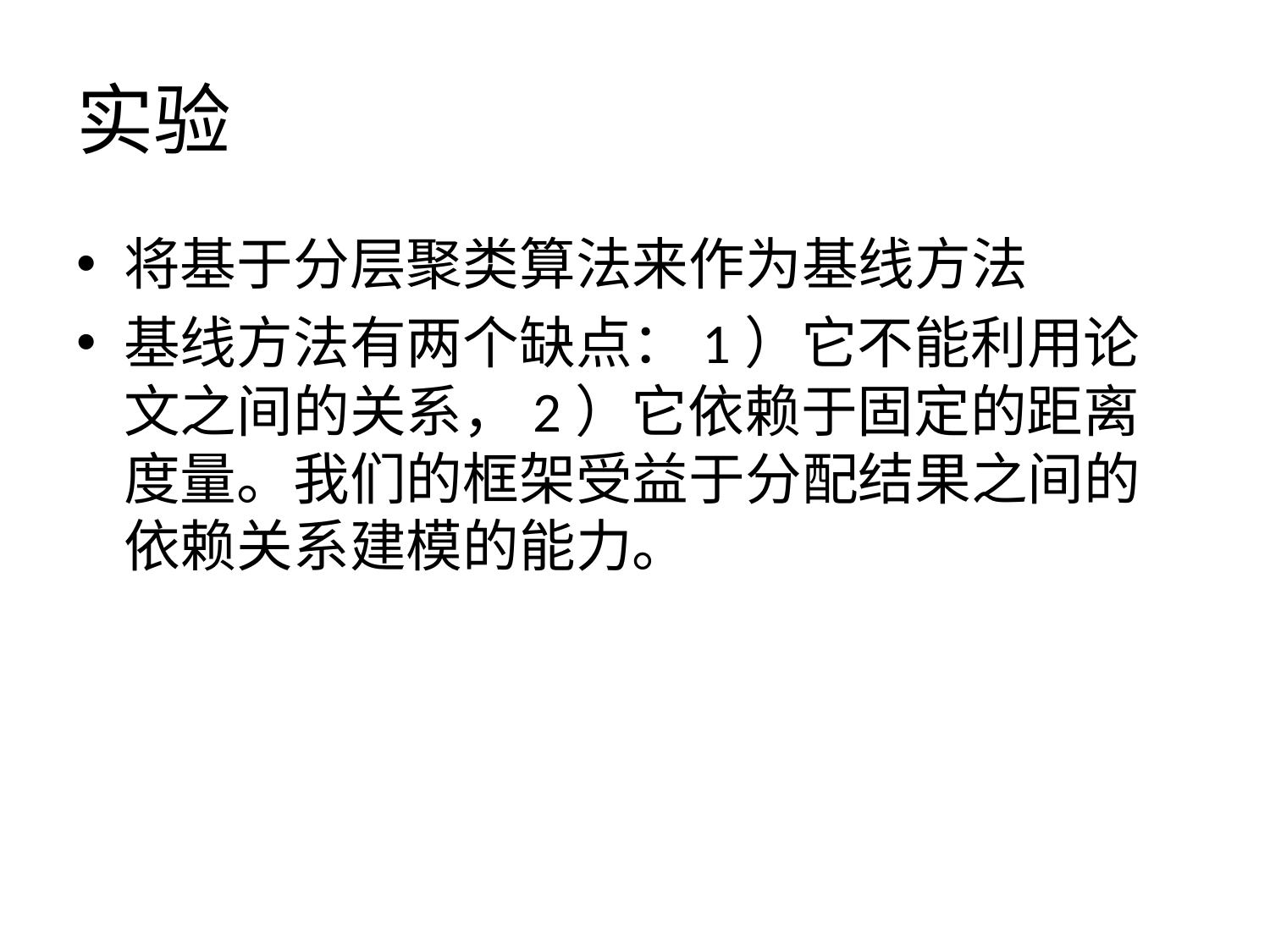

# 实验
将基于分层聚类算法来作为基线方法
基线方法有两个缺点：1）它不能利用论文之间的关系，2）它依赖于固定的距离度量。我们的框架受益于分配结果之间的依赖关系建模的能力。